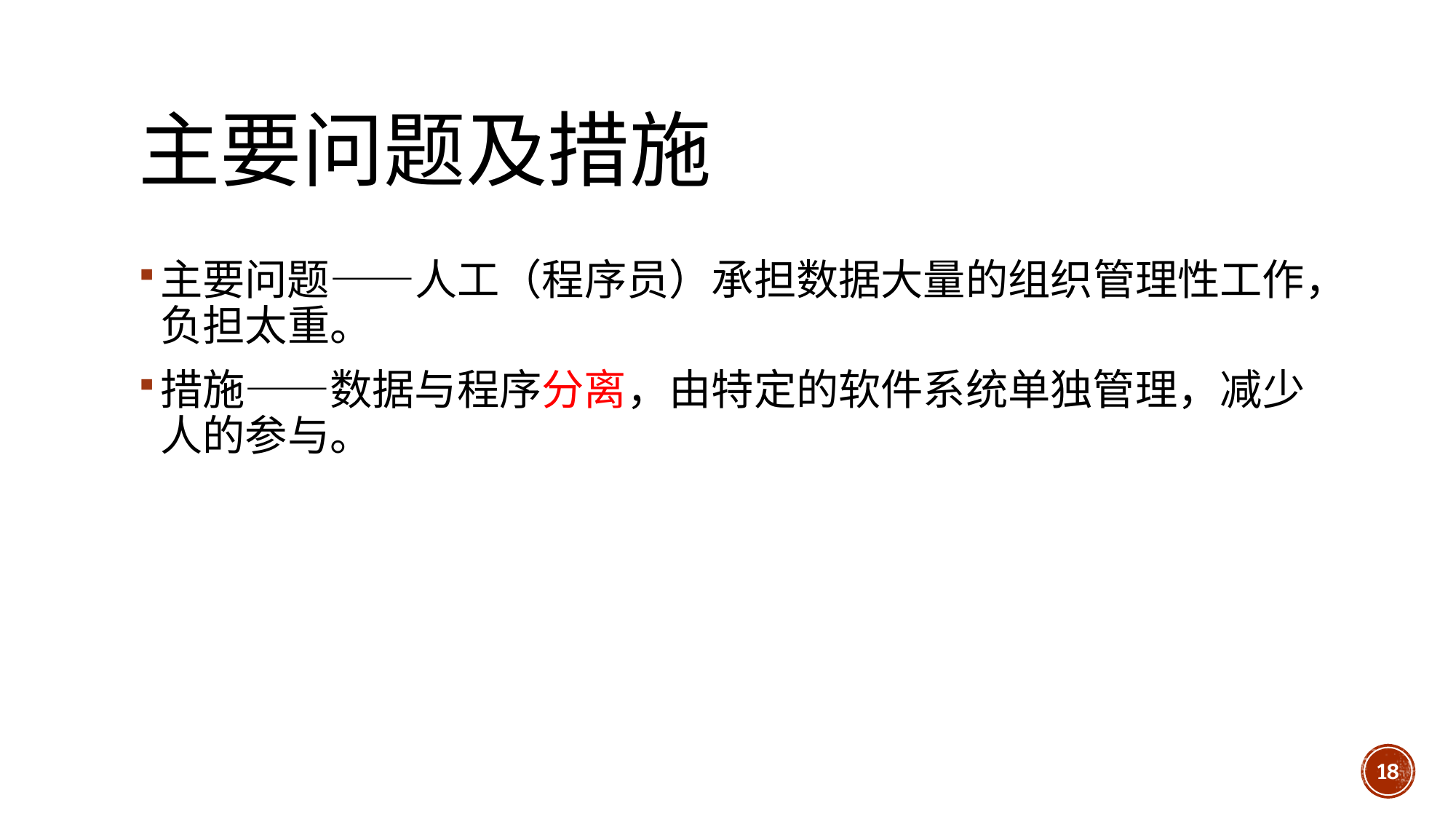

# 主要问题及措施
主要问题——人工（程序员）承担数据大量的组织管理性工作，负担太重。
措施——数据与程序分离，由特定的软件系统单独管理，减少人的参与。

18